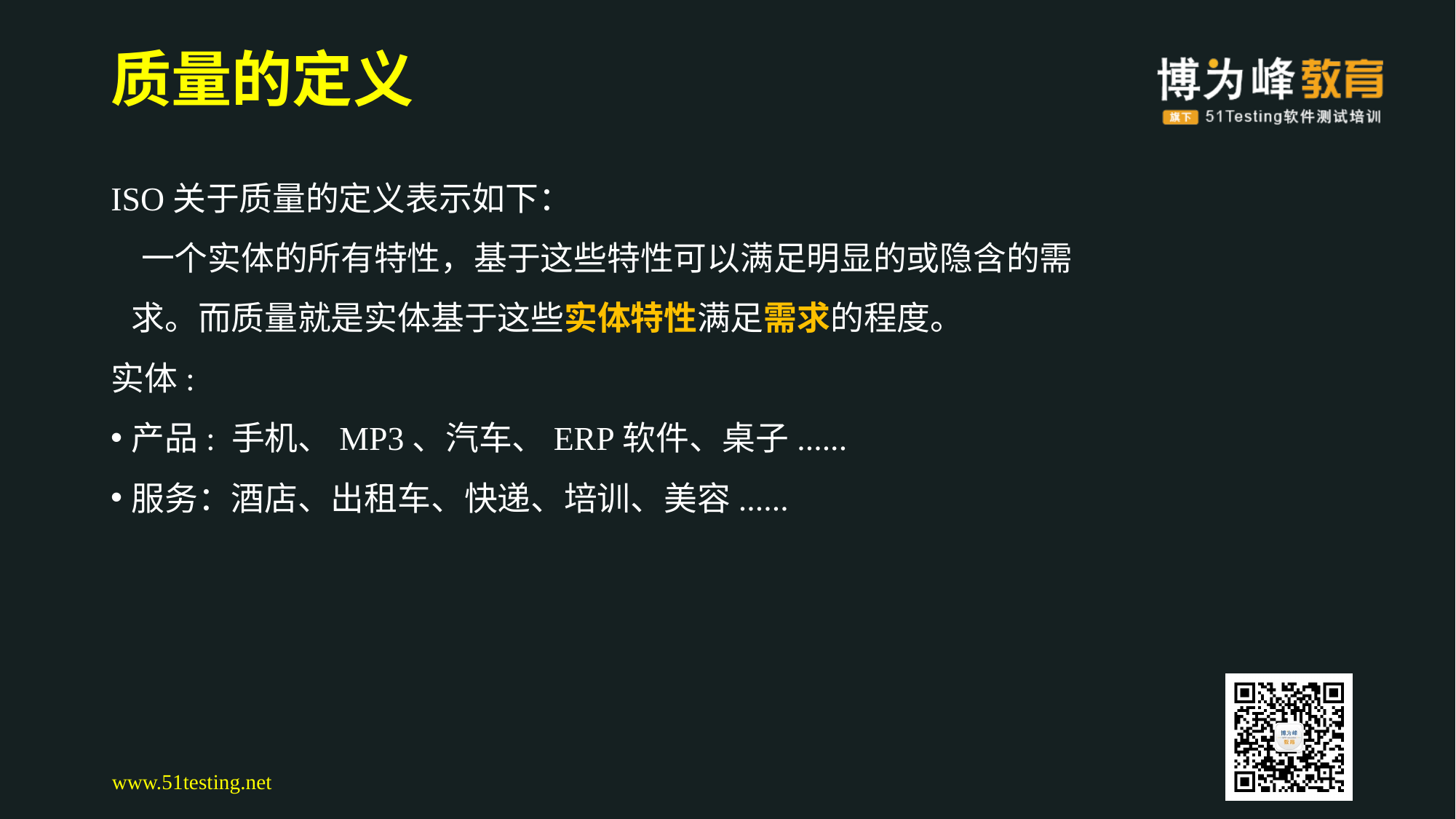

# 质量的定义
ISO关于质量的定义表示如下：
   一个实体的所有特性，基于这些特性可以满足明显的或隐含的需求。而质量就是实体基于这些实体特性满足需求的程度。
实体:
产品: 手机、MP3、汽车、ERP软件、桌子......
服务：酒店、出租车、快递、培训、美容......